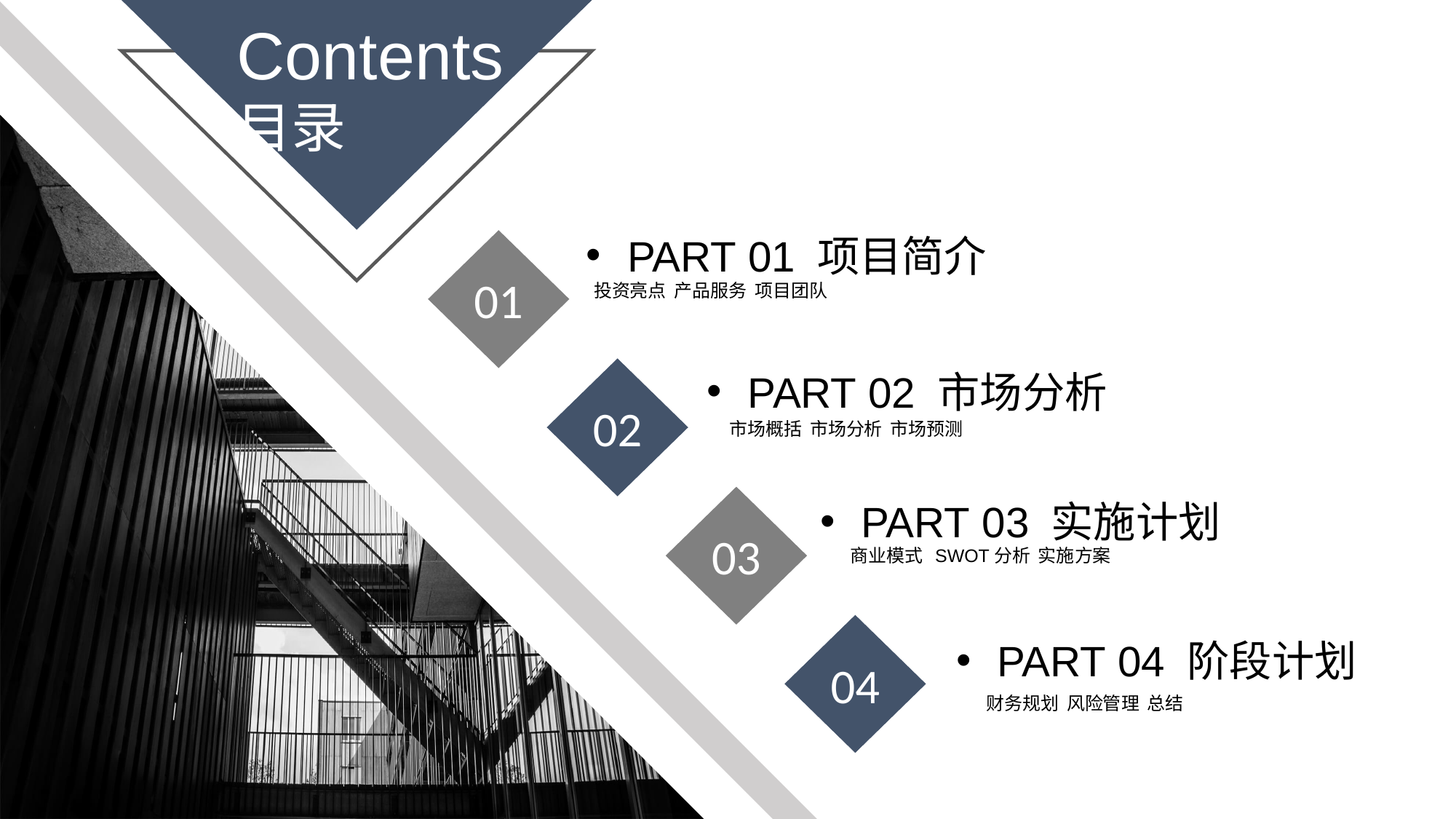

Contents
目录

PART 01 项目简介
01
投资亮点  产品服务  项目团队
02
PART 02 市场分析
市场概括  市场分析  市场预测
03
PART 03 实施计划
商业模式  SWOT分析  实施方案
04
PART 04 阶段计划
财务规划  风险管理  总结